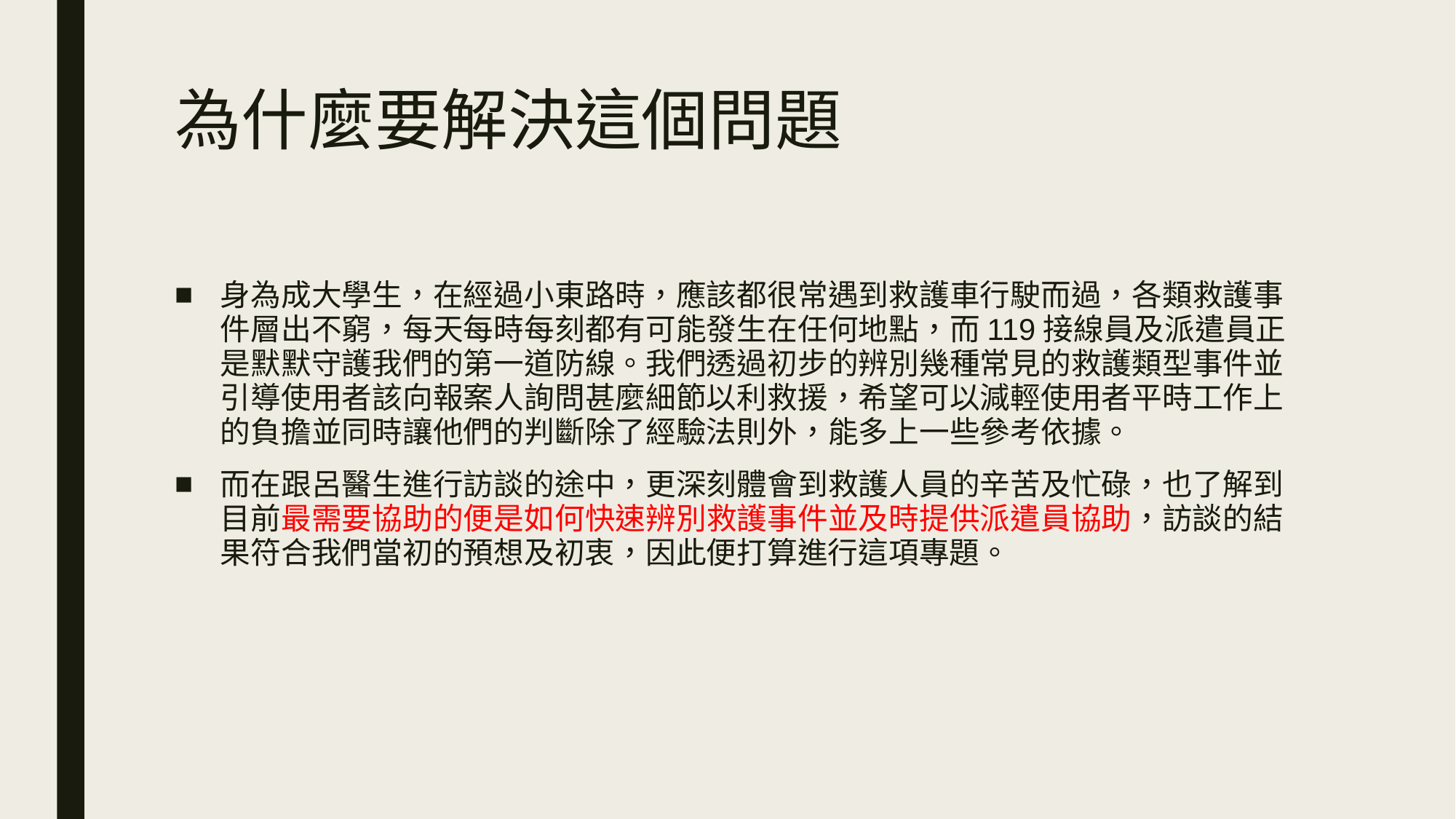

# 為什麼要解決這個問題
身為成大學生，在經過小東路時，應該都很常遇到救護車行駛而過，各類救護事件層出不窮，每天每時每刻都有可能發生在任何地點，而119接線員及派遣員正是默默守護我們的第一道防線。我們透過初步的辨別幾種常見的救護類型事件並引導使用者該向報案人詢問甚麼細節以利救援，希望可以減輕使用者平時工作上的負擔並同時讓他們的判斷除了經驗法則外，能多上一些參考依據。
而在跟呂醫生進行訪談的途中，更深刻體會到救護人員的辛苦及忙碌，也了解到目前最需要協助的便是如何快速辨別救護事件並及時提供派遣員協助，訪談的結果符合我們當初的預想及初衷，因此便打算進行這項專題。